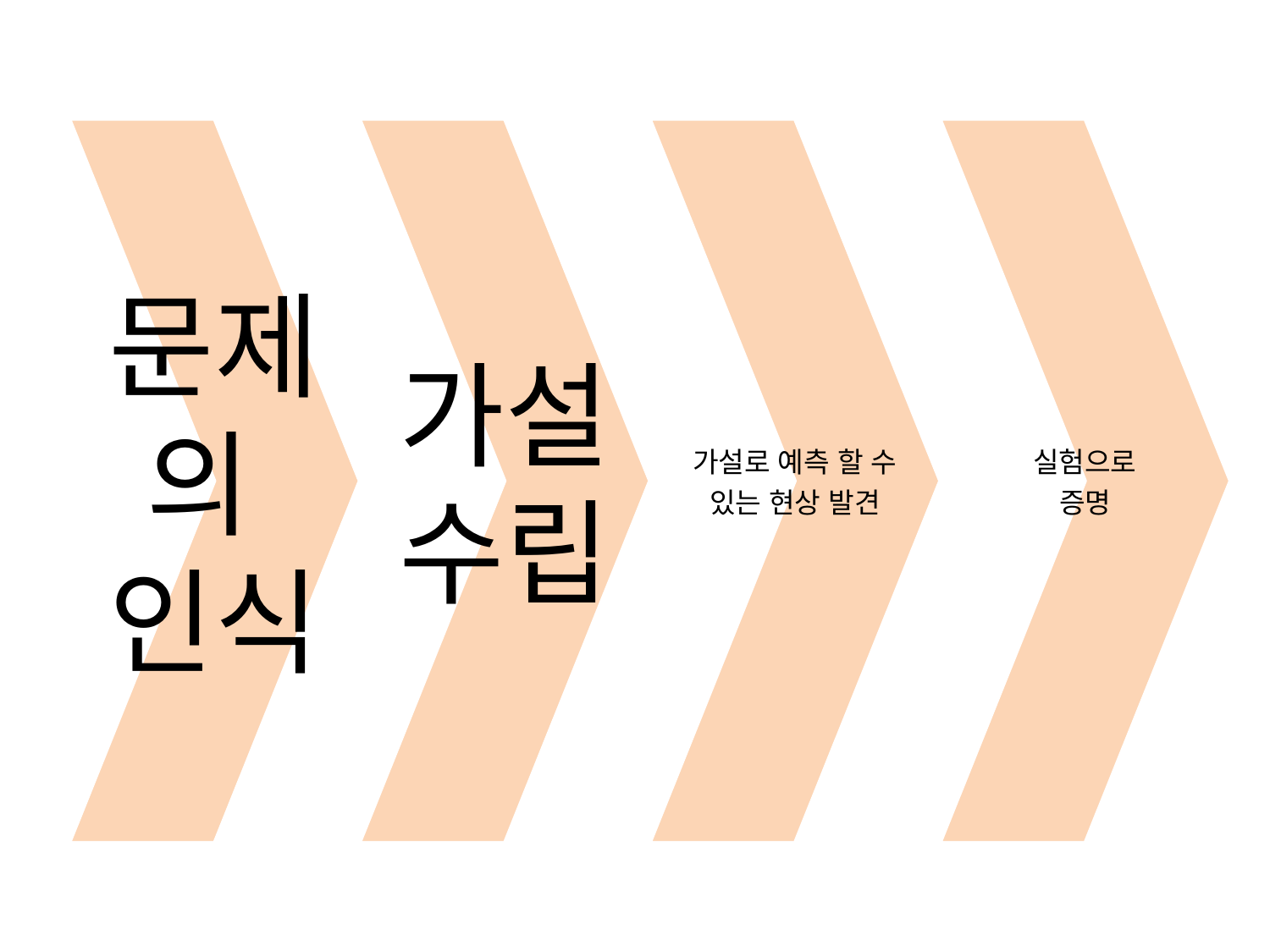

인식
실험으로
증명
가설로 예측 할 수 있는 현상 발견